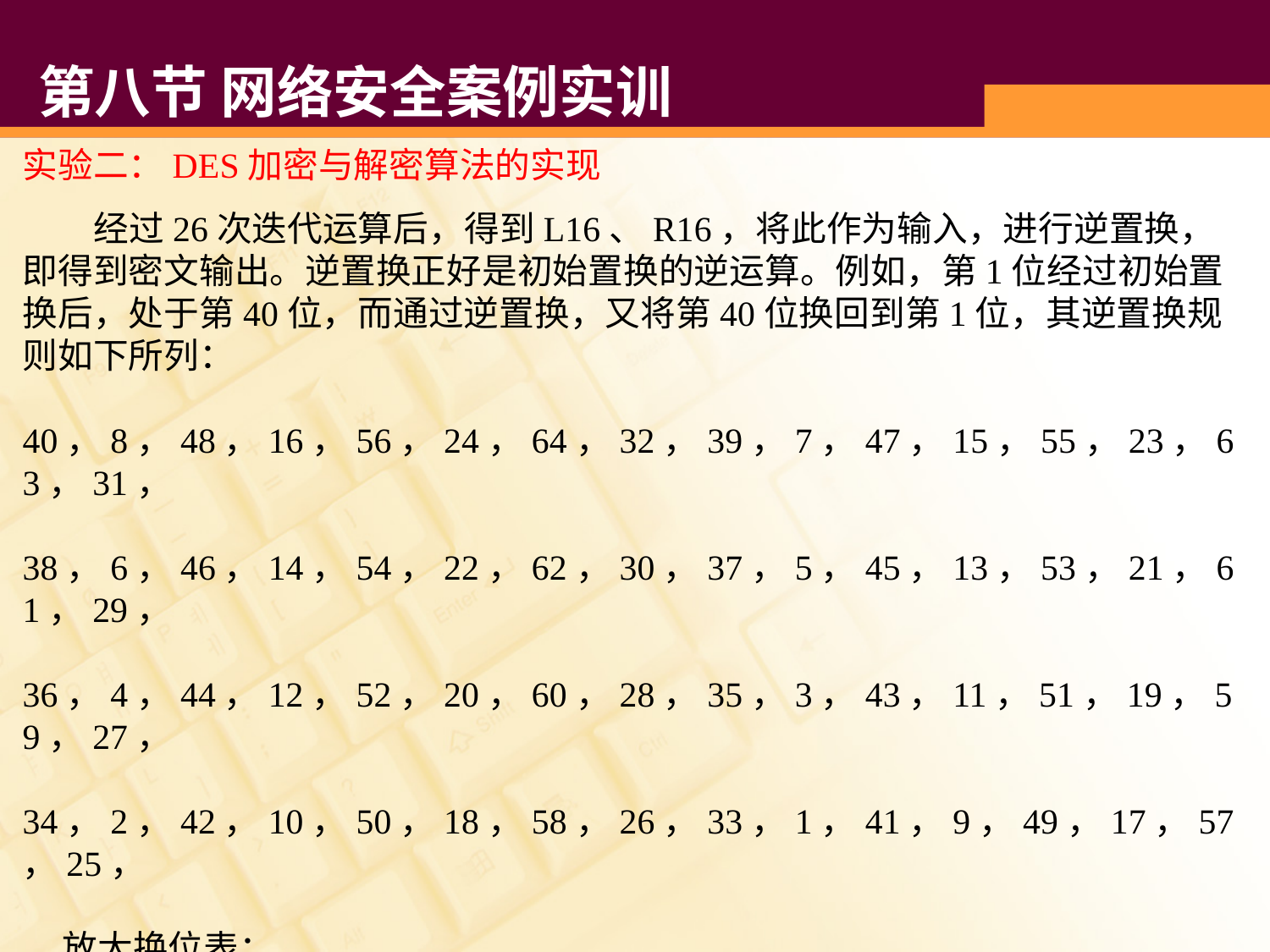

# 第八节 网络安全案例实训
实验二：DES加密与解密算法的实现

        经过26次迭代运算后，得到L16、R16，将此作为输入，进行逆置换，即得到密文输出。逆置换正好是初始置换的逆运算。例如，第1位经过初始置换后，处于第40位，而通过逆置换，又将第40位换回到第1位，其逆置换规则如下所列：
　　40，8，48，16，56，24，64，32，39，7，47，15，55，23，63，31，
　　38，6，46，14，54，22，62，30，37，5，45，13，53，21，61，29，
　　36，4，44，12，52，20，60，28，35，3，43，11，51，19，59，27，
　　34，2，42，10，50，18，58，26，33，1，41，9，49，17，57，25，
    放大换位表：
　　32，1，2，3，4，5，4，5，6，7，8，9，8，9，10，11，
　　12，13，12，13，14，15，16，17，16，17，18，19，20，21，20，21，
　　22，23，24，25，24，25，26，27，28，29，28，29，30，31，32，1，
    单纯换位表：
　　16，7，20，21，29，12，28，17，1，15，23，26，5，18，31，10，
　　2，8，24，14，32，27，3，9，19，13，30，6，22，11，4，25，